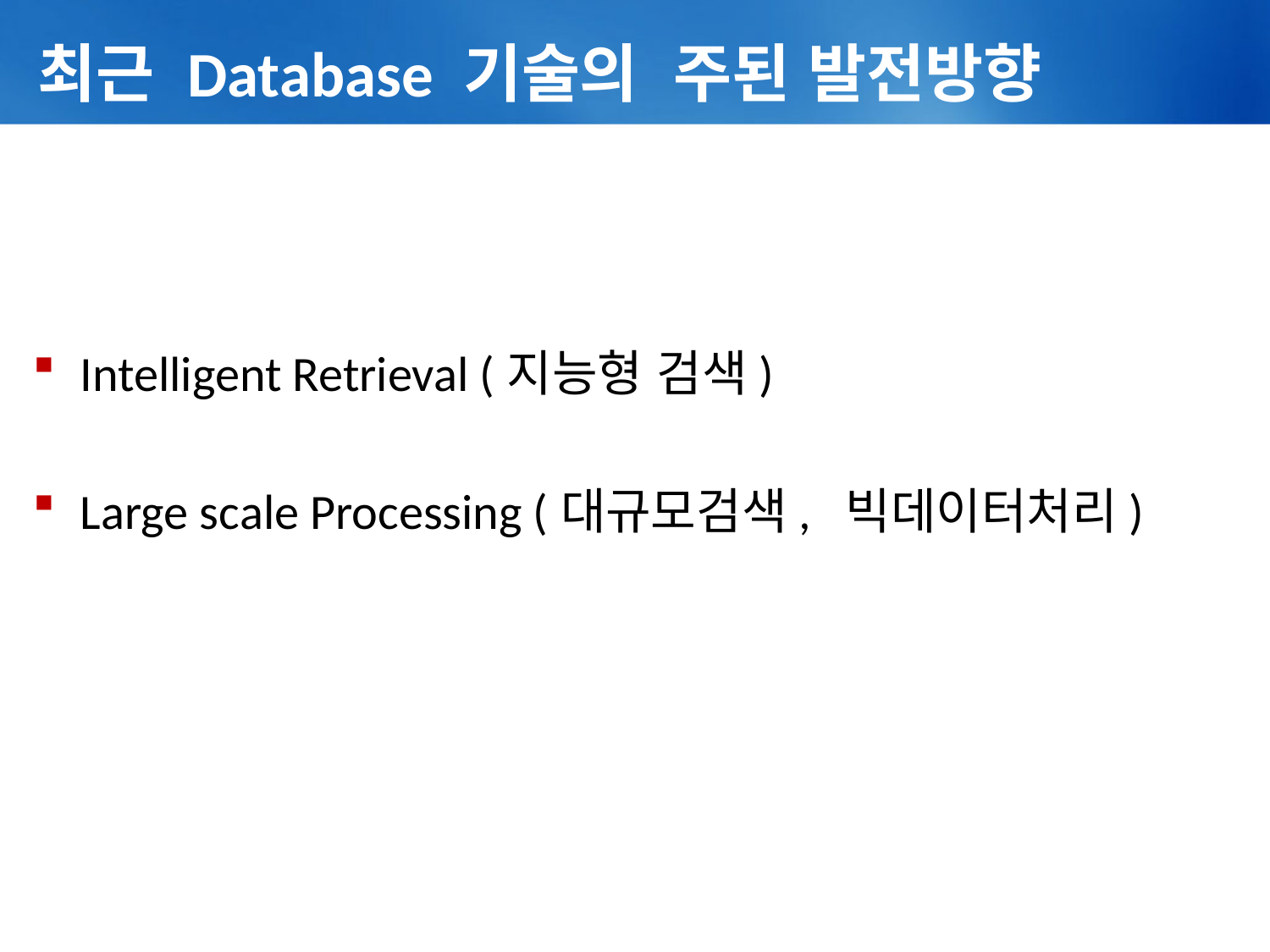

# 최근 Database 기술의  주된 발전방향

Intelligent Retrieval (지능형 검색)

Large scale Processing (대규모검색,  빅데이터처리)